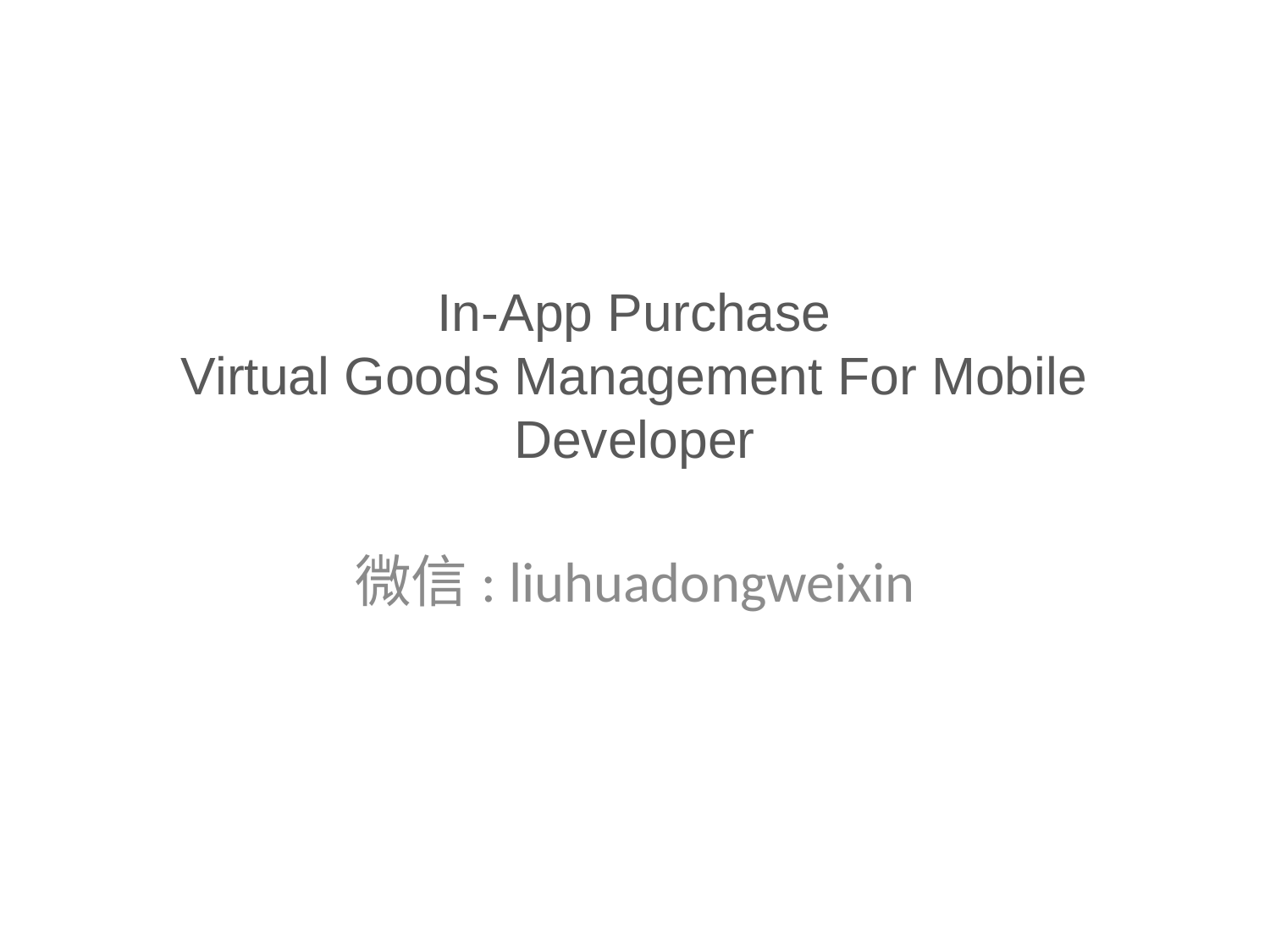

In-App Purchase
Virtual Goods Management For Mobile Developer
微信: liuhuadongweixin